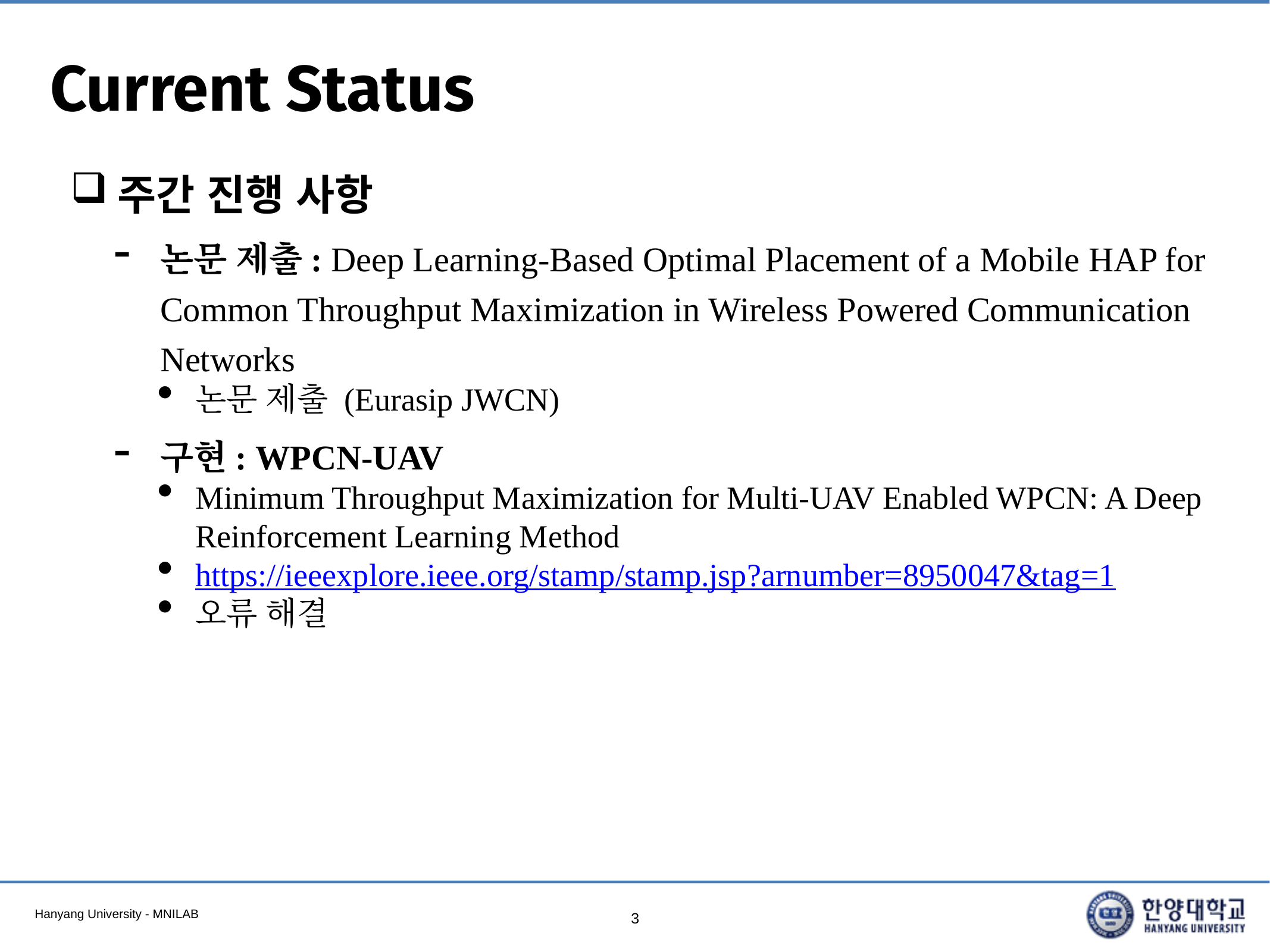

# Current Status
주간 진행 사항
논문 제출: Deep Learning-Based Optimal Placement of a Mobile HAP for Common Throughput Maximization in Wireless Powered Communication Networks
논문 제출 (Eurasip JWCN)
구현: WPCN-UAV
Minimum Throughput Maximization for Multi-UAV Enabled WPCN: A Deep Reinforcement Learning Method
https://ieeexplore.ieee.org/stamp/stamp.jsp?arnumber=8950047&tag=1
오류 해결
3